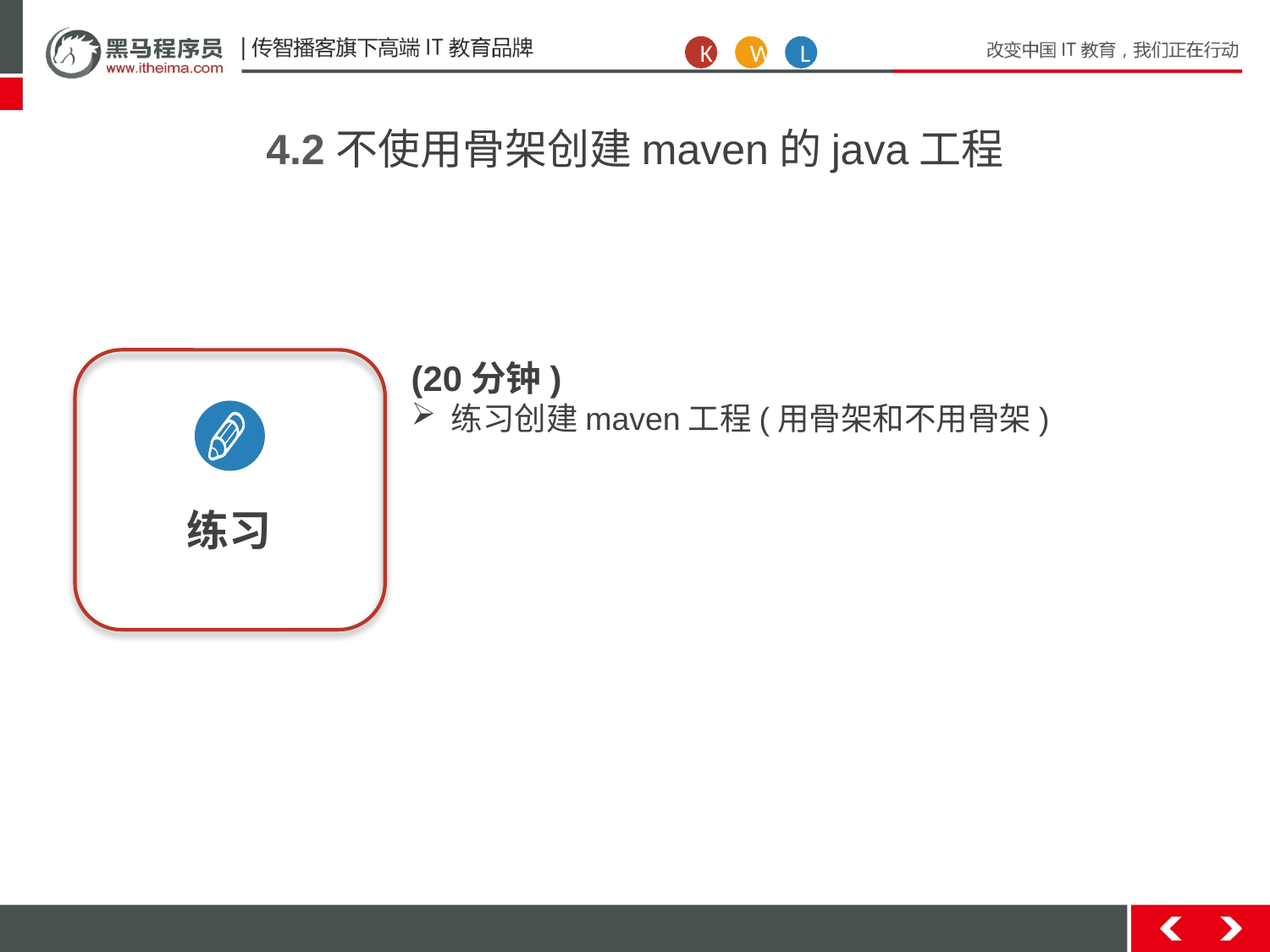

K
W
L
4.2不使用骨架创建maven的java工程

练习
(20分钟)
练习创建maven工程(用骨架和不用骨架)